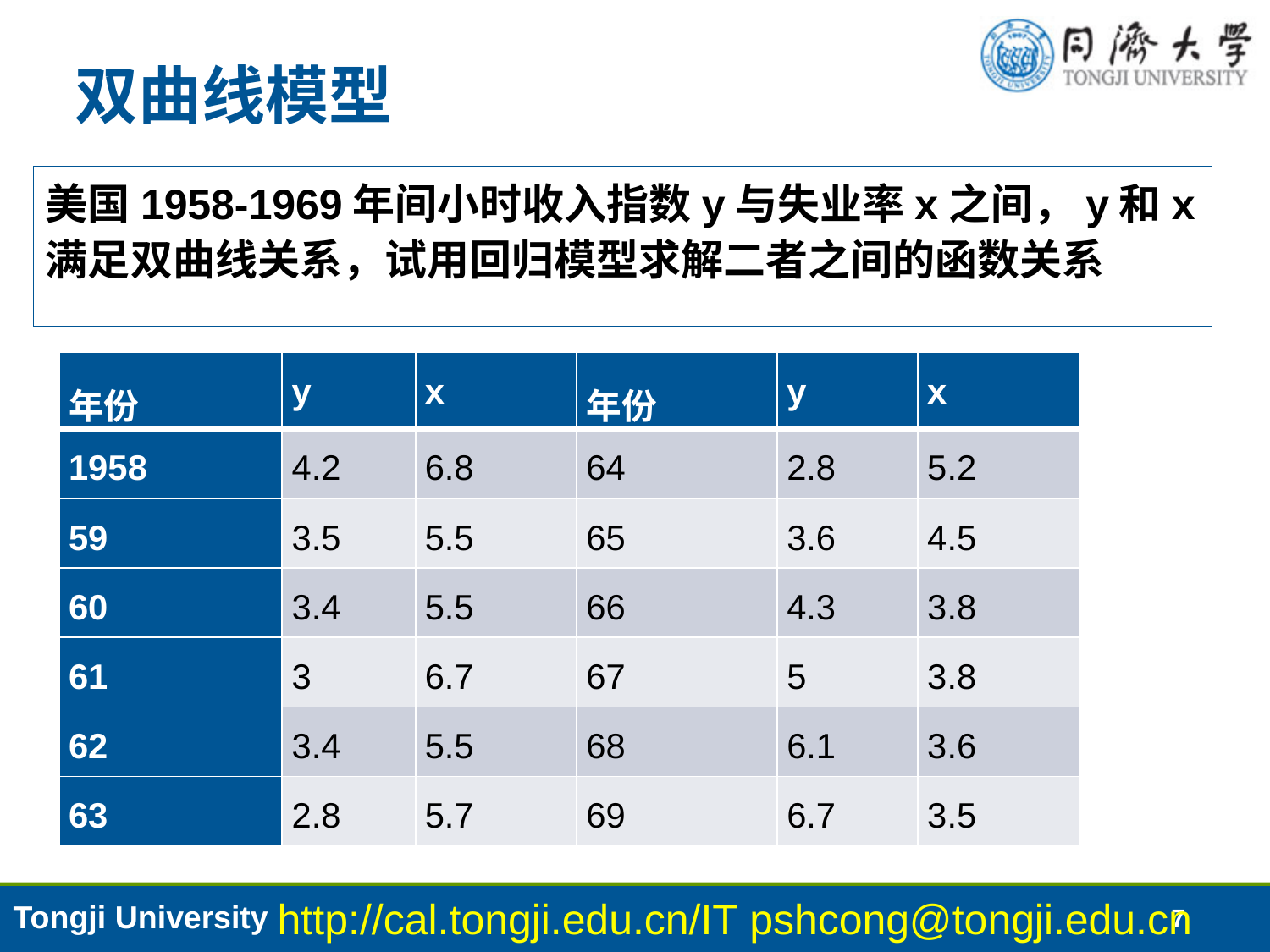

# 双曲线模型
美国1958-1969年间小时收入指数y与失业率x之间，y和x满足双曲线关系，试用回归模型求解二者之间的函数关系

| 年份 | y | x | 年份 | y | x |
| --- | --- | --- | --- | --- | --- |
| 1958 | 4.2 | 6.8 | 64 | 2.8 | 5.2 |
| 59 | 3.5 | 5.5 | 65 | 3.6 | 4.5 |
| 60 | 3.4 | 5.5 | 66 | 4.3 | 3.8 |
| 61 | 3 | 6.7 | 67 | 5 | 3.8 |
| 62 | 3.4 | 5.5 | 68 | 6.1 | 3.6 |
| 63 | 2.8 | 5.7 | 69 | 6.7 | 3.5 |